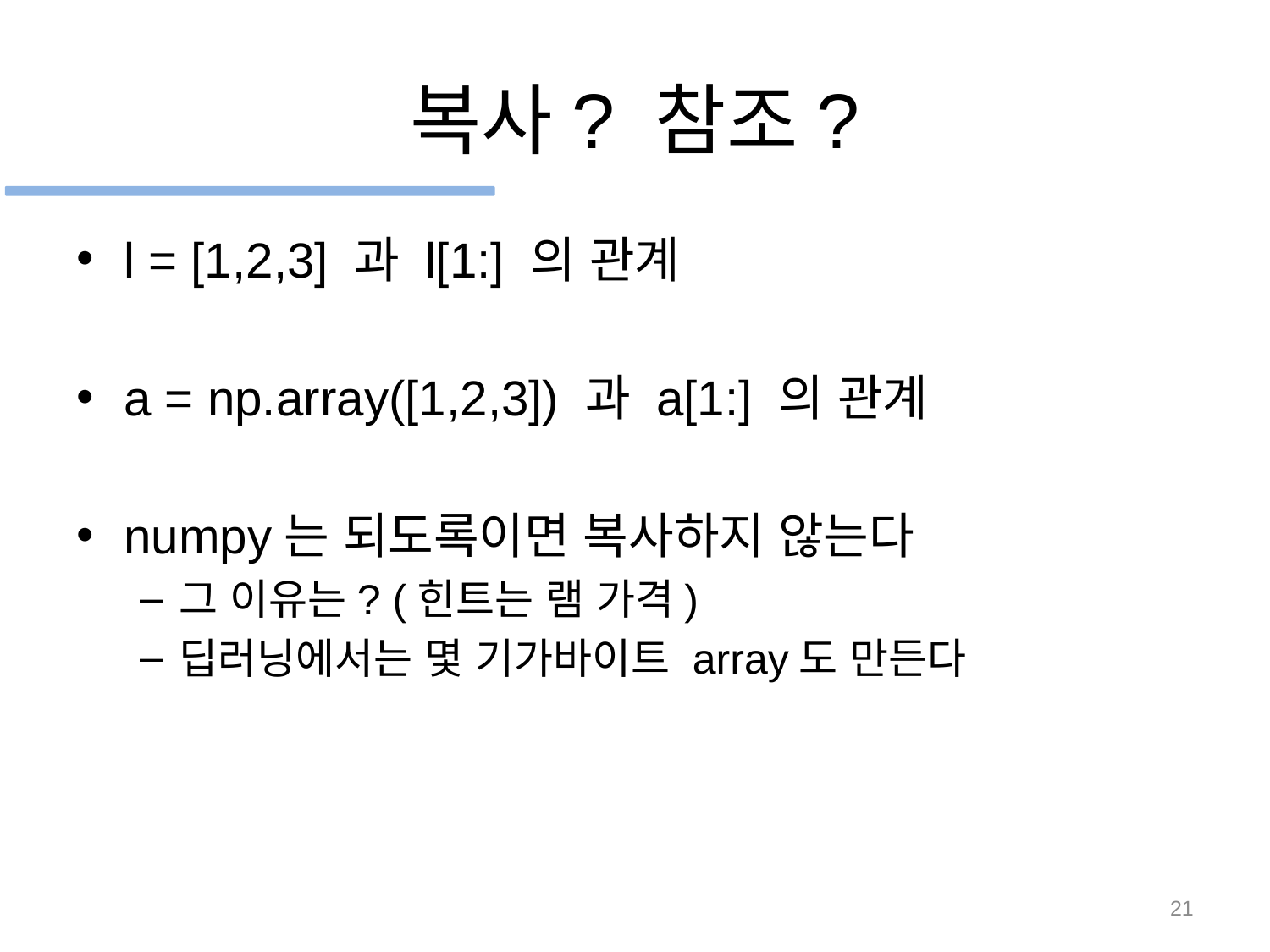

# 복사? 참조?

l = [1,2,3] 과 l[1:] 의 관계

a = np.array([1,2,3]) 과 a[1:] 의 관계

numpy는 되도록이면 복사하지 않는다
그 이유는? (힌트는 램 가격)
딥러닝에서는 몇 기가바이트 array도 만든다
21